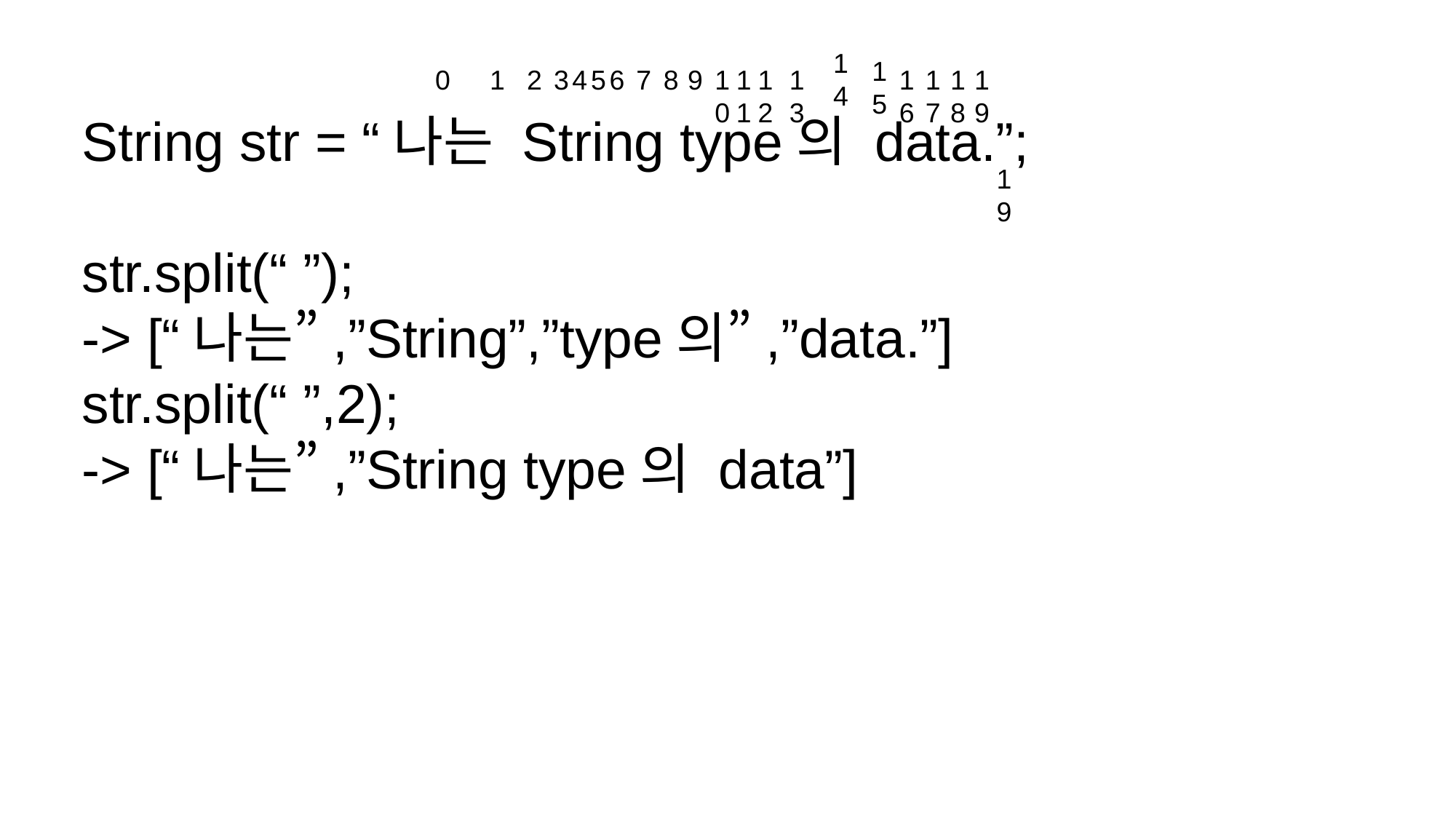

14
15
0
1
2
3
4
5
6
7
8
9
10
11
12
13
16
17
18
19
String str = “나는 String type의 data.”;

str.split(“ ”);
-> [“나는”,”String”,”type의”,”data.”]
str.split(“ ”,2);
-> [“나는”,”String type의 data”]

19